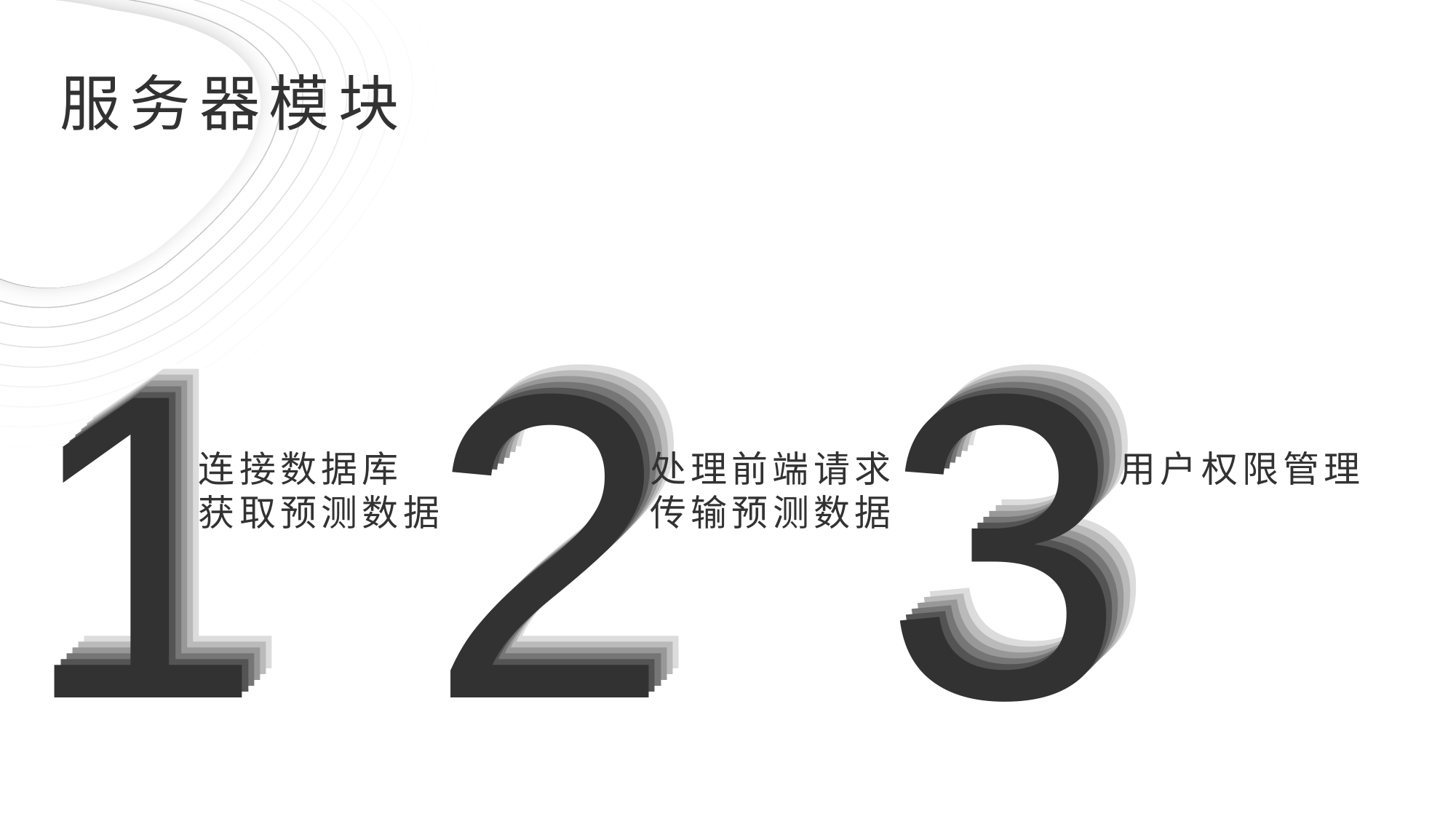

服务器模块
1
1
1
1
1
1
1
2
2
2
2
2
2
2
3
3
3
3
3
3
3
连接数据库
获取预测数据
处理前端请求
传输预测数据
用户权限管理